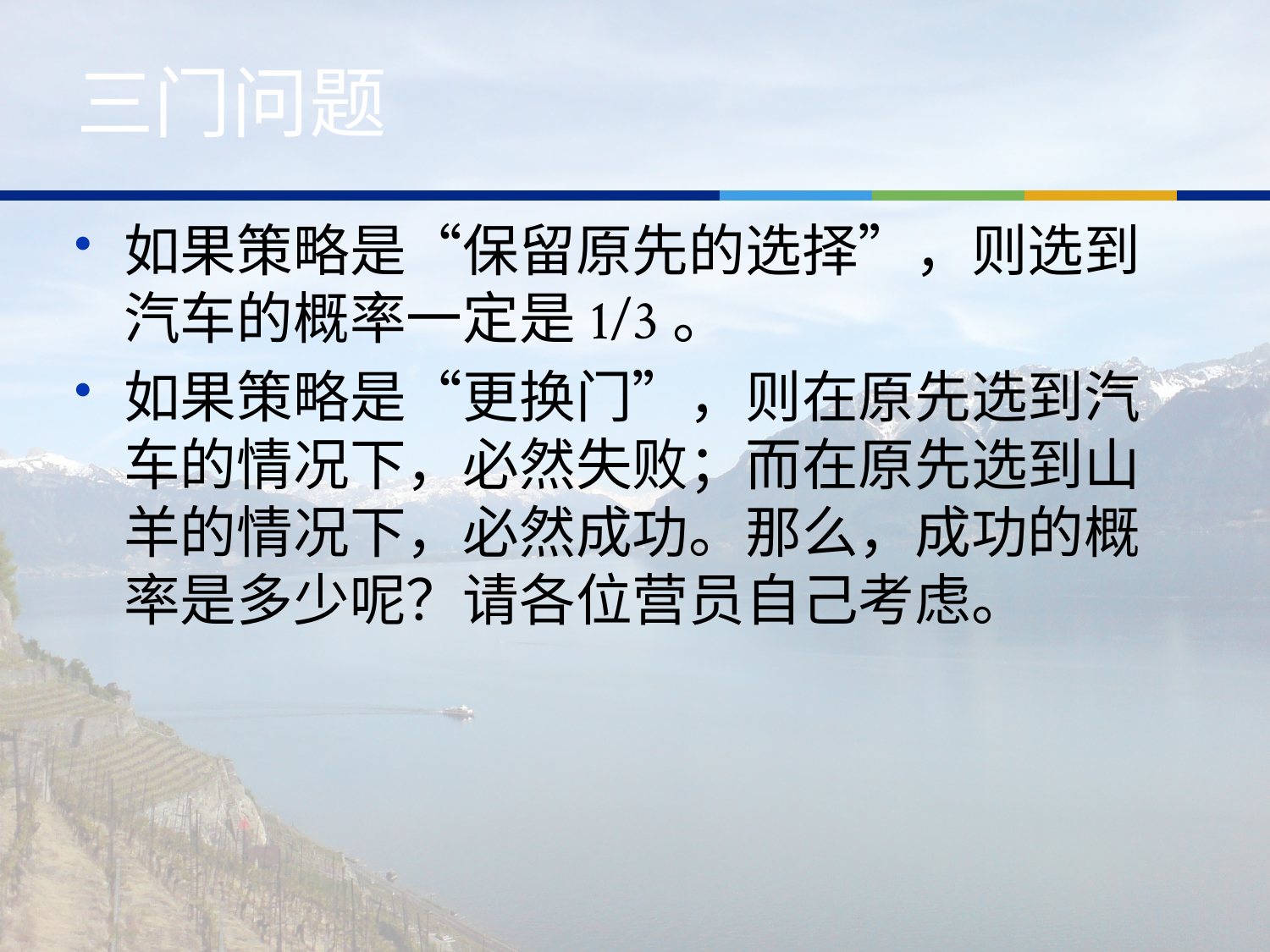

# 三门问题
如果策略是“保留原先的选择”，则选到汽车的概率一定是1/3。
如果策略是“更换门”，则在原先选到汽车的情况下，必然失败；而在原先选到山羊的情况下，必然成功。那么，成功的概率是多少呢？请各位营员自己考虑。